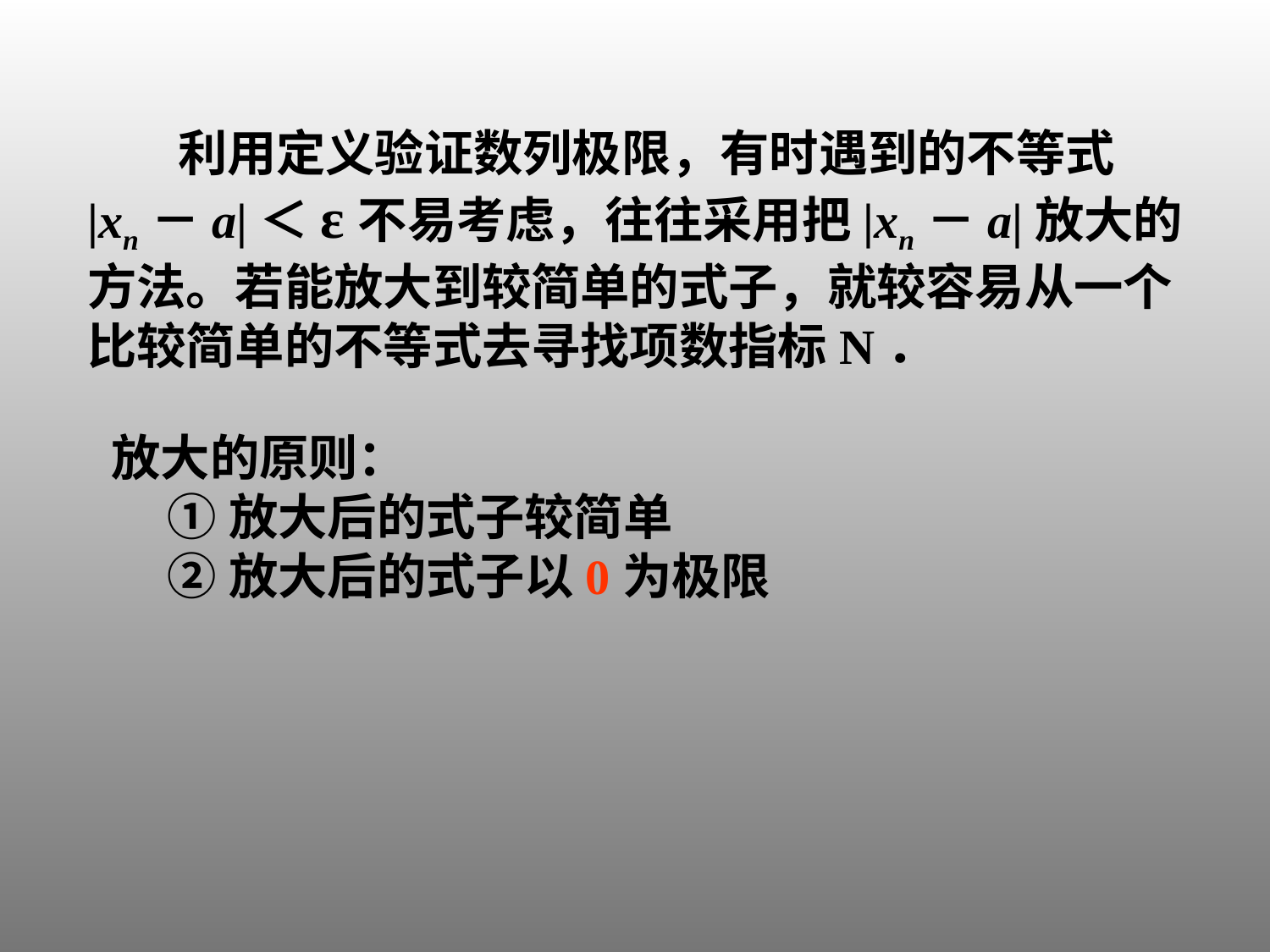

利用定义验证数列极限，有时遇到的不等式
|xn－a|＜ε不易考虑，往往采用把|xn－a|放大的方法。若能放大到较简单的式子，就较容易从一个比较简单的不等式去寻找项数指标N．

放大的原则：
     ①放大后的式子较简单
     ②放大后的式子以0为极限